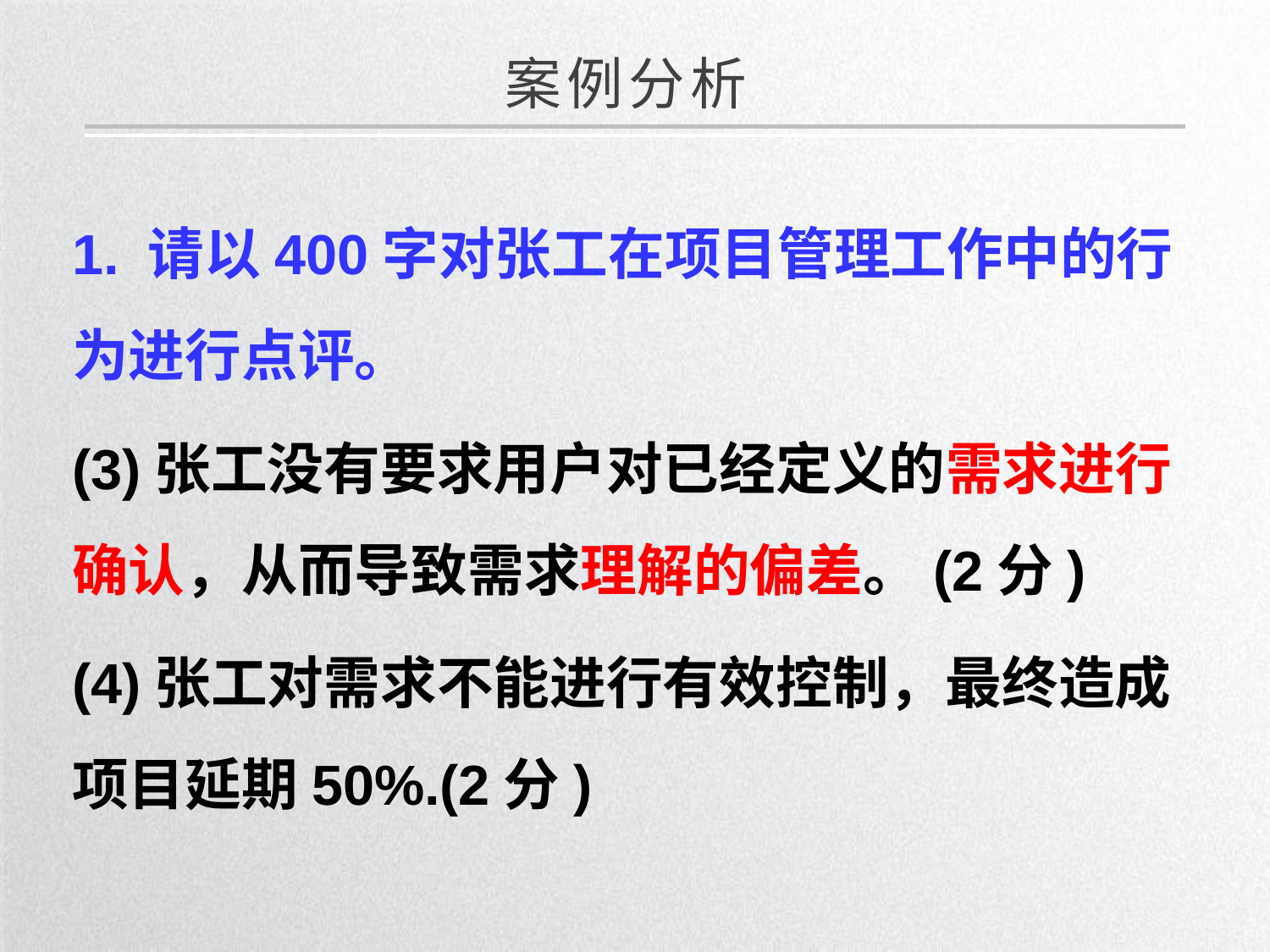

案例分析
1. 请以400字对张工在项目管理工作中的行为进行点评。
(3)张工没有要求用户对已经定义的需求进行确认，从而导致需求理解的偏差。(2分)
(4)张工对需求不能进行有效控制，最终造成项目延期50%.(2分)